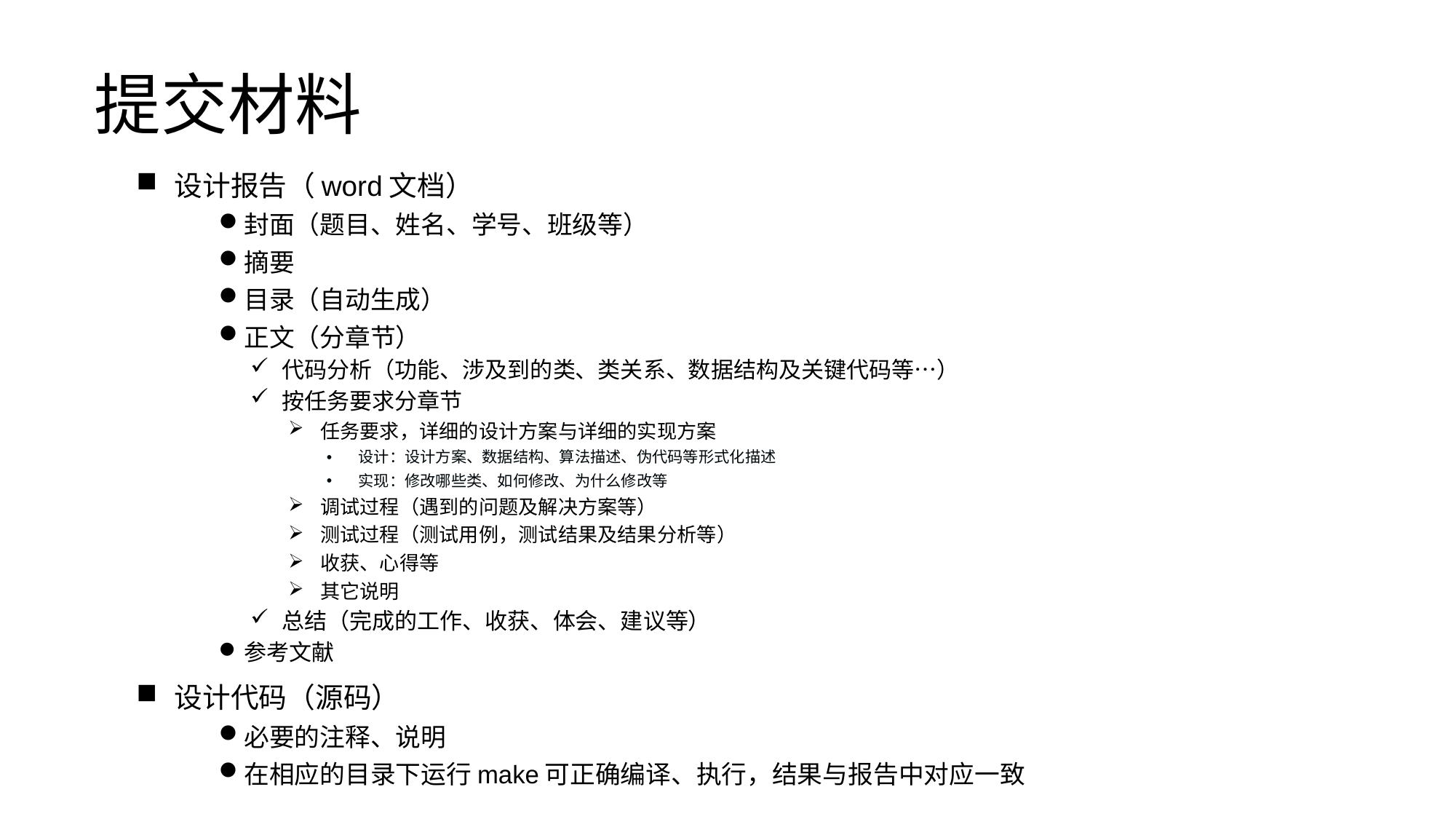

# 提交材料
设计报告（word文档）
封面（题目、姓名、学号、班级等）
摘要
目录（自动生成）
正文（分章节）
代码分析（功能、涉及到的类、类关系、数据结构及关键代码等…）
按任务要求分章节
任务要求，详细的设计方案与详细的实现方案
设计：设计方案、数据结构、算法描述、伪代码等形式化描述
实现：修改哪些类、如何修改、为什么修改等
调试过程（遇到的问题及解决方案等）
测试过程（测试用例，测试结果及结果分析等）
收获、心得等
其它说明
总结（完成的工作、收获、体会、建议等）
参考文献
设计代码（源码）
必要的注释、说明
在相应的目录下运行make可正确编译、执行，结果与报告中对应一致